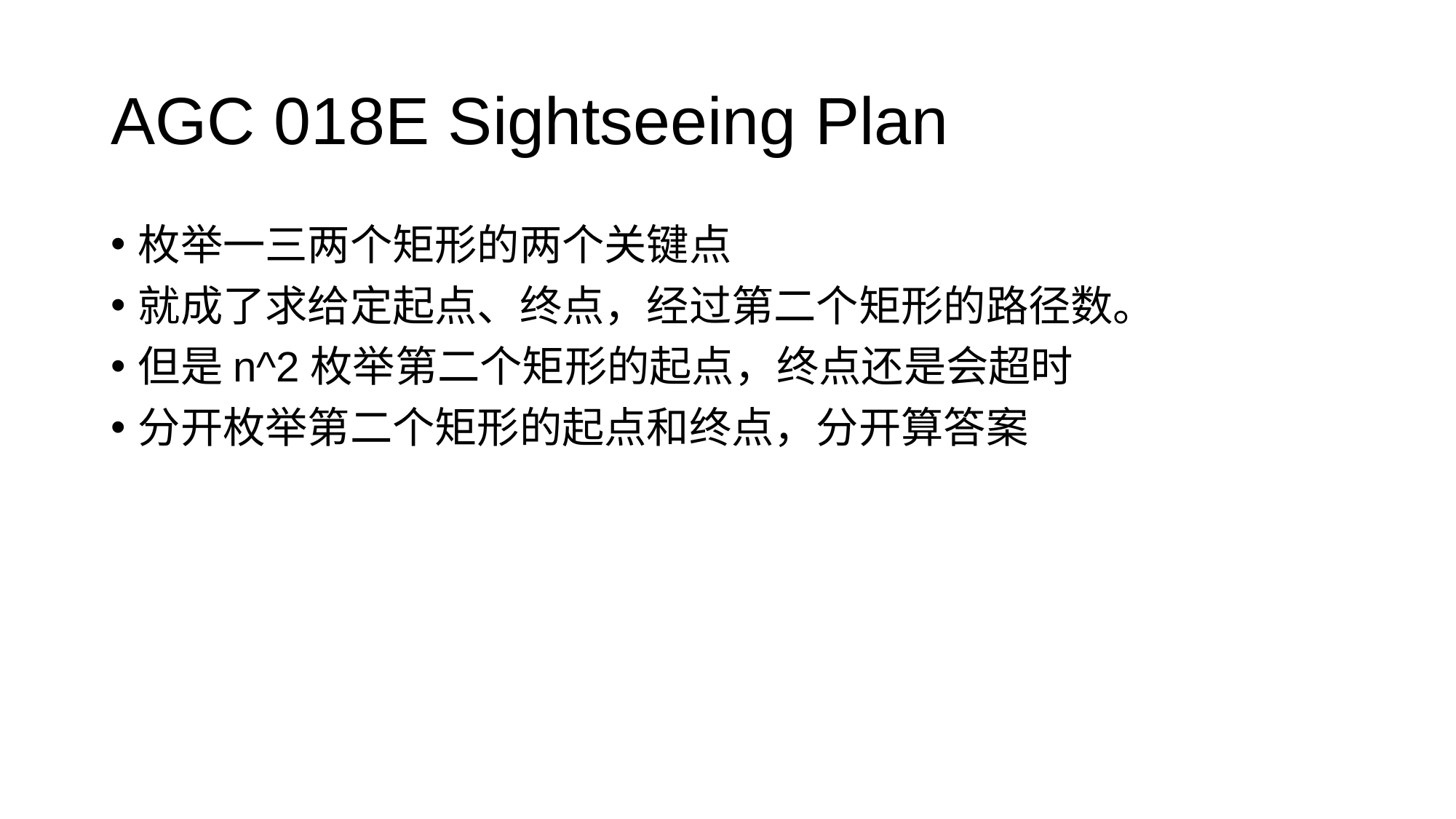

# AGC 018E Sightseeing Plan
枚举一三两个矩形的两个关键点
就成了求给定起点、终点，经过第二个矩形的路径数。
但是n^2枚举第二个矩形的起点，终点还是会超时
分开枚举第二个矩形的起点和终点，分开算答案